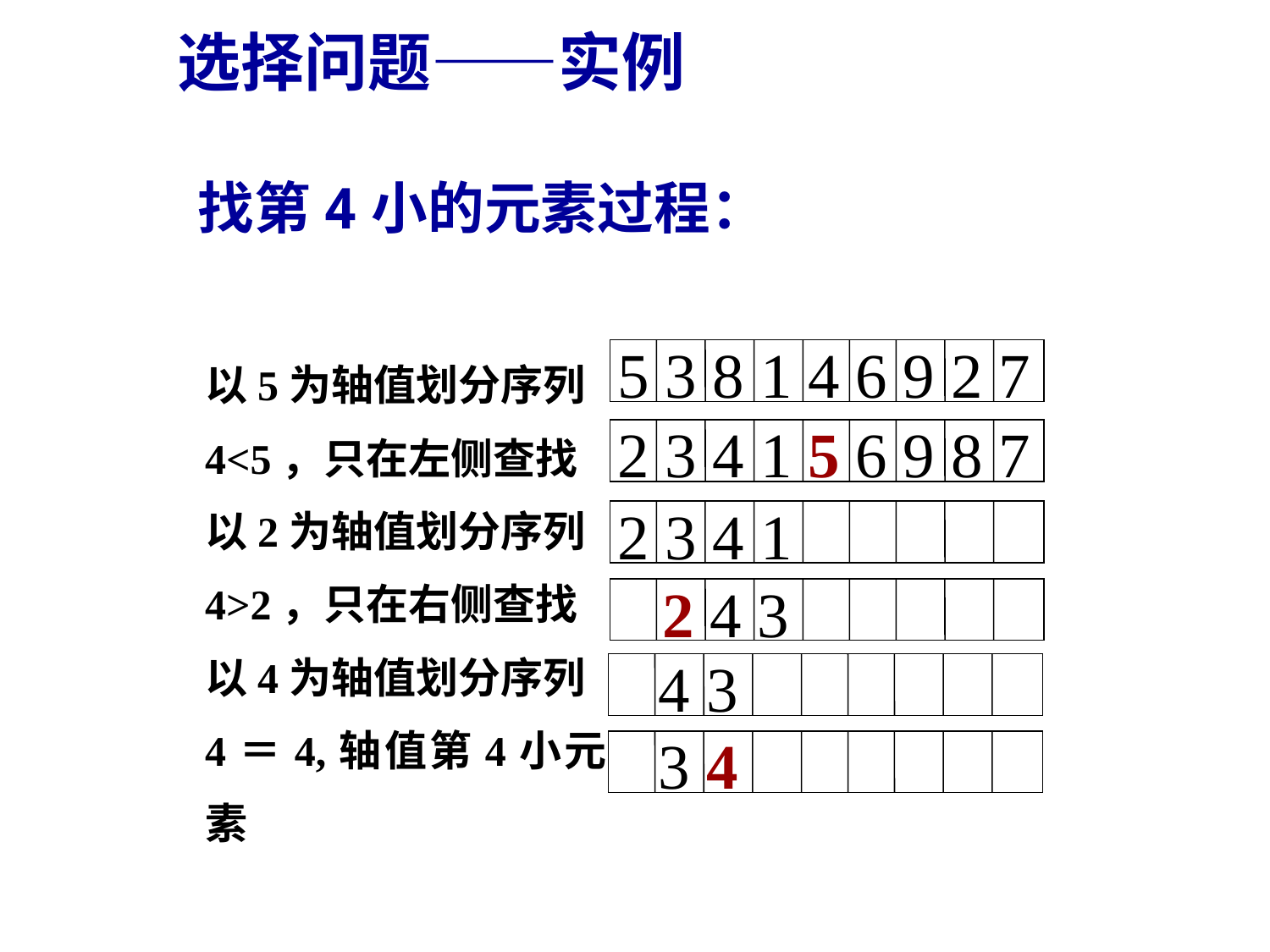

选择问题——实例
找第4小的元素过程：
以5为轴值划分序列
4<5，只在左侧查找
以2为轴值划分序列
4>2，只在右侧查找
以4为轴值划分序列
4＝4,轴值第4小元素
5 3 8 1 4 6 9 2 7

2 3 4 1 5 6 9 8 7

2 3 4 1

   2 4 3

   4 3

   3 4